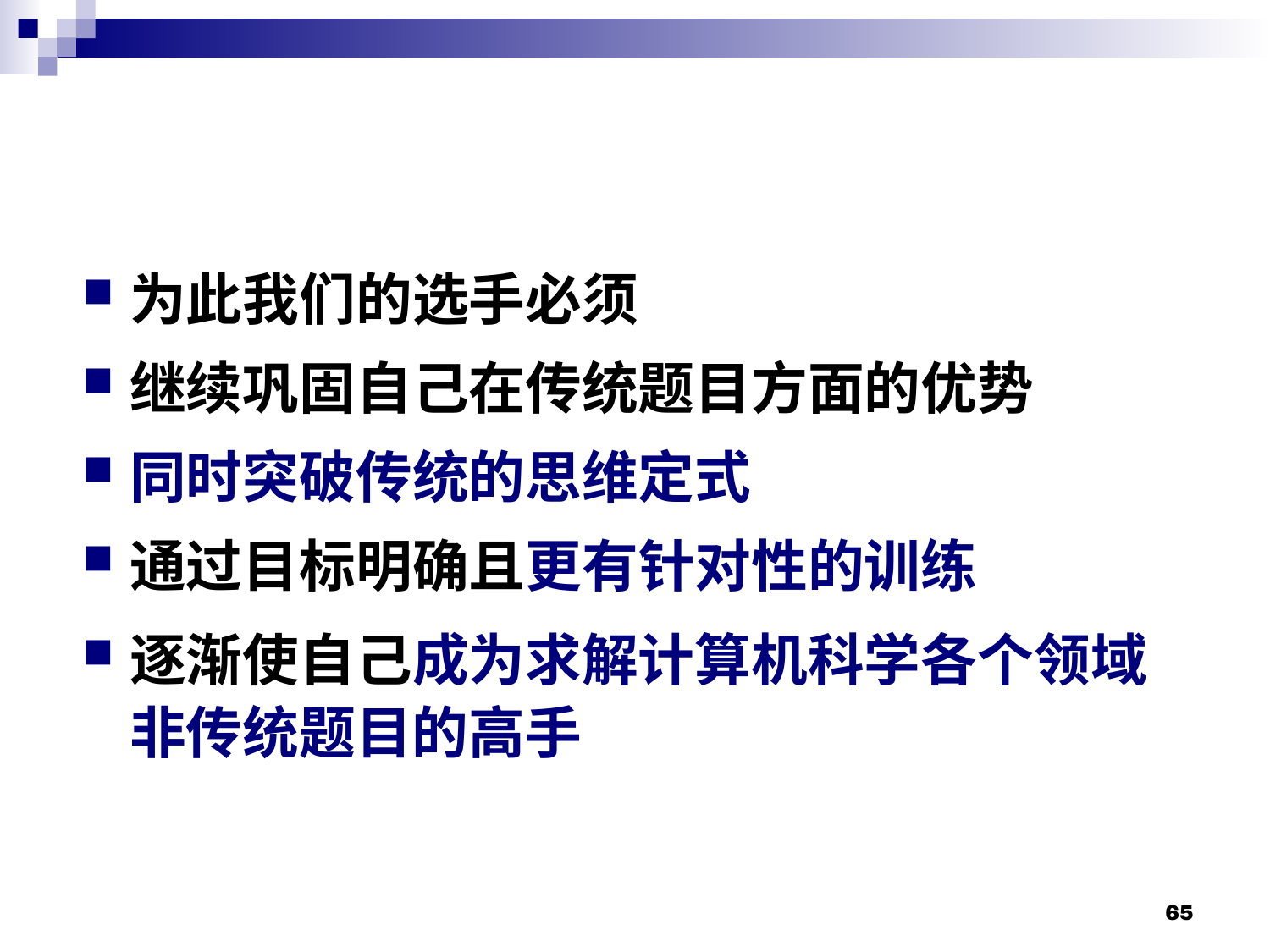

#
为此我们的选手必须
继续巩固自己在传统题目方面的优势
同时突破传统的思维定式
通过目标明确且更有针对性的训练
逐渐使自己成为求解计算机科学各个领域非传统题目的高手
65